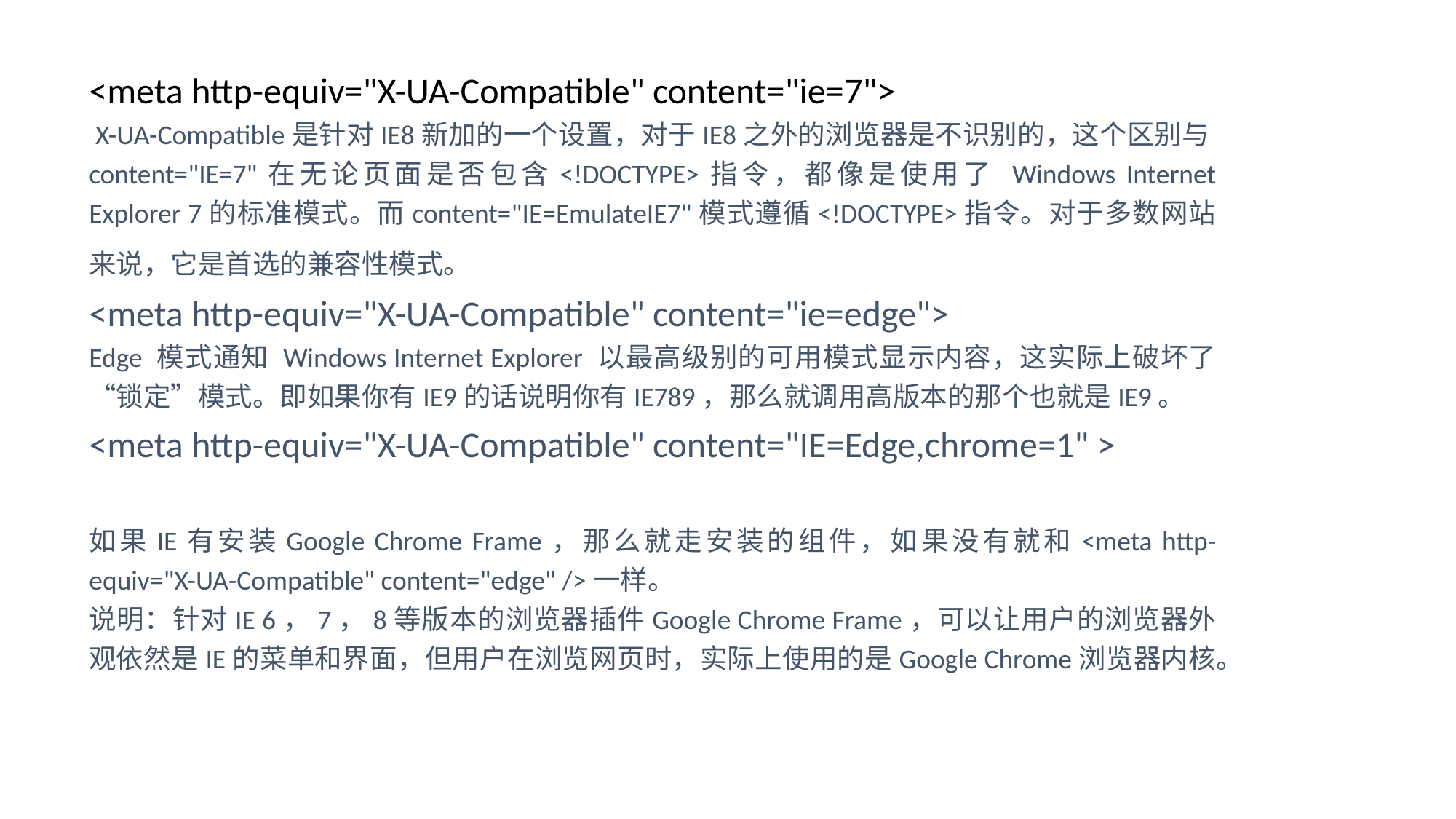

# 内容提要
<meta http-equiv="X-UA-Compatible" content="ie=7">
 X-UA-Compatible是针对IE8新加的一个设置，对于IE8之外的浏览器是不识别的，这个区别与content="IE=7"在无论页面是否包含<!DOCTYPE>指令，都像是使用了 Windows Internet Explorer 7的标准模式。而content="IE=EmulateIE7"模式遵循<!DOCTYPE>指令。对于多数网站来说，它是首选的兼容性模式。
<meta http-equiv="X-UA-Compatible" content="ie=edge">
Edge 模式通知 Windows Internet Explorer 以最高级别的可用模式显示内容，这实际上破坏了“锁定”模式。即如果你有IE9的话说明你有IE789，那么就调用高版本的那个也就是IE9。
<meta http-equiv="X-UA-Compatible" content="IE=Edge,chrome=1" >

如果IE有安装Google Chrome Frame，那么就走安装的组件，如果没有就和<meta http-equiv="X-UA-Compatible" content="edge" />一样。
说明：针对IE 6，7，8等版本的浏览器插件Google Chrome Frame，可以让用户的浏览器外观依然是IE的菜单和界面，但用户在浏览网页时，实际上使用的是Google Chrome浏览器内核。